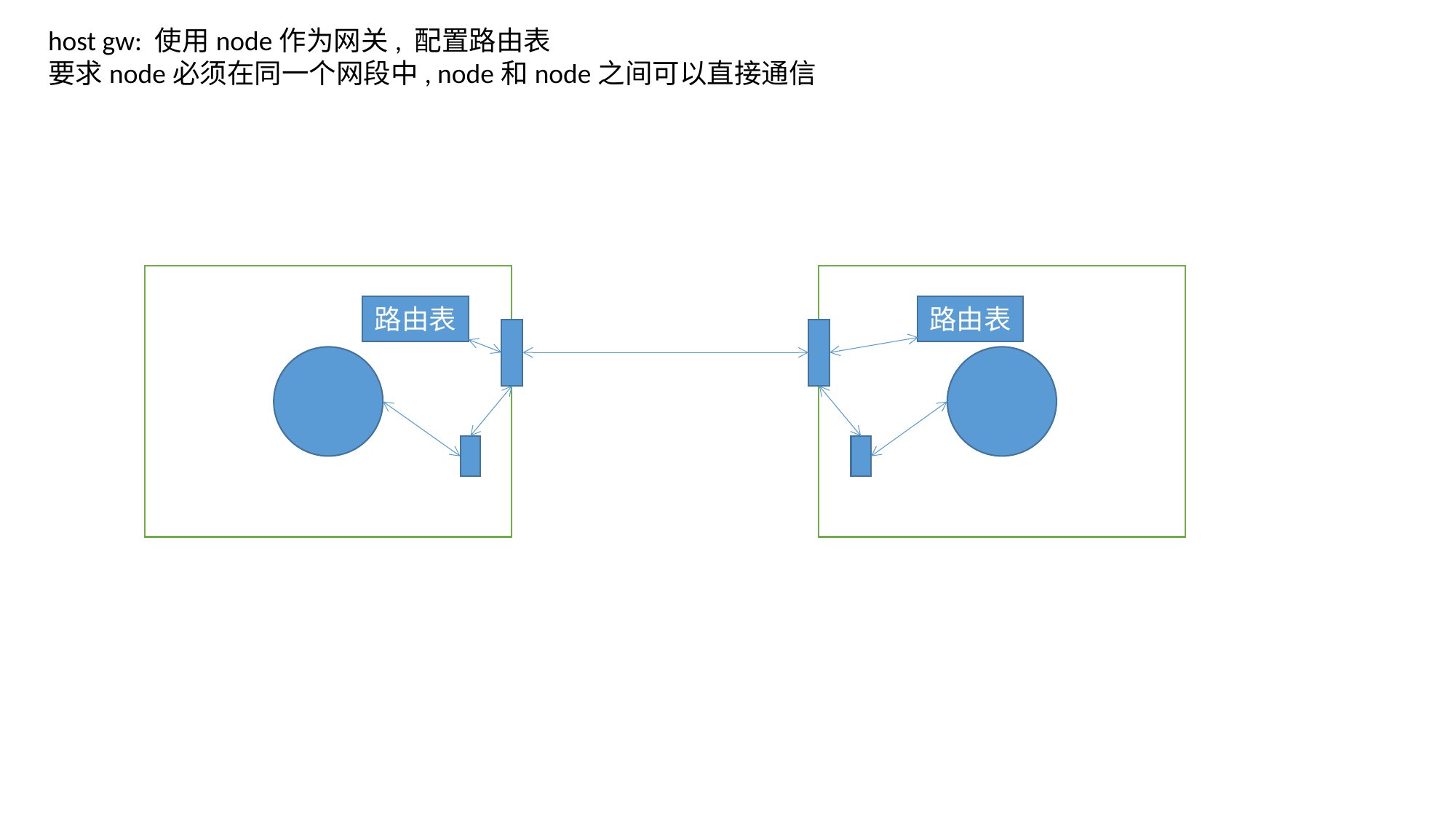

host gw: 使用node作为网关, 配置路由表
要求node必须在同一个网段中, node和node之间可以直接通信

路由表
路由表